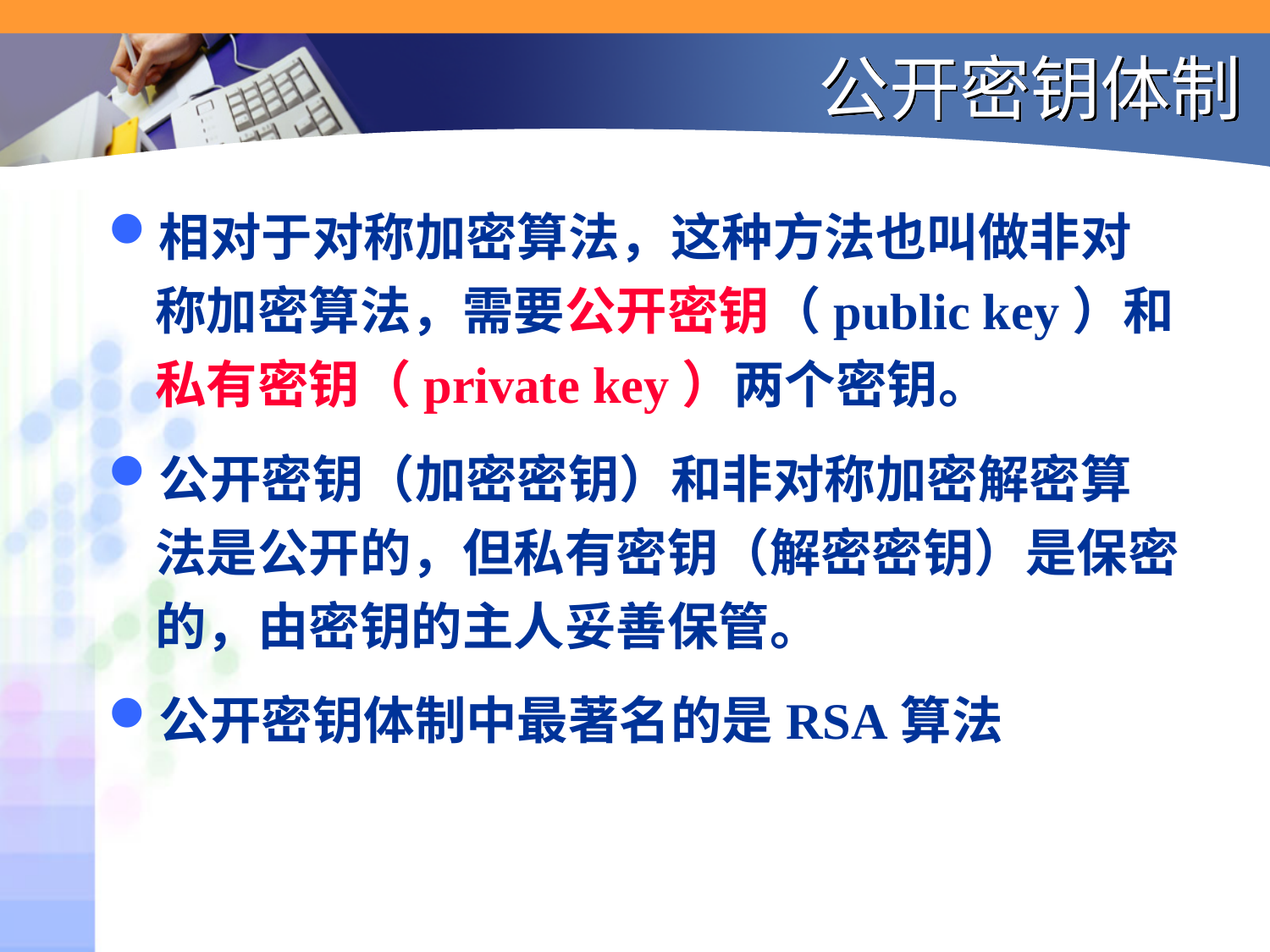

# 公开密钥体制
相对于对称加密算法，这种方法也叫做非对称加密算法，需要公开密钥（public key）和私有密钥（private key）两个密钥。
公开密钥（加密密钥）和非对称加密解密算法是公开的，但私有密钥（解密密钥）是保密的，由密钥的主人妥善保管。
公开密钥体制中最著名的是RSA算法